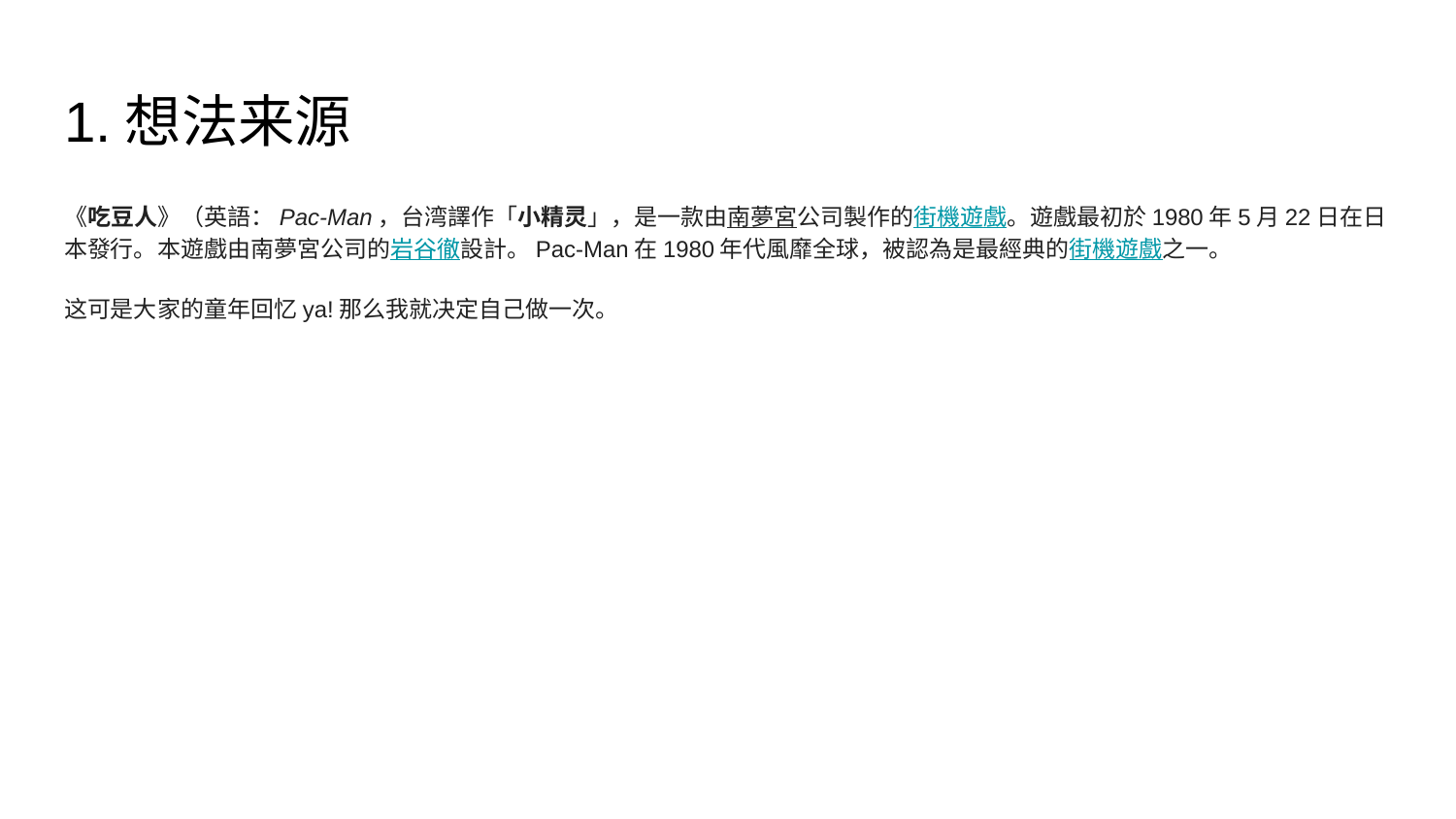

# 1.想法来源
《吃豆人》（英語：Pac-Man，台湾譯作「小精灵」，是一款由南夢宮公司製作的街機遊戲。遊戲最初於1980年5月22日在日本發行。本遊戲由南夢宮公司的岩谷徹設計。Pac-Man在1980年代風靡全球，被認為是最經典的街機遊戲之一。
这可是大家的童年回忆ya!那么我就决定自己做一次。